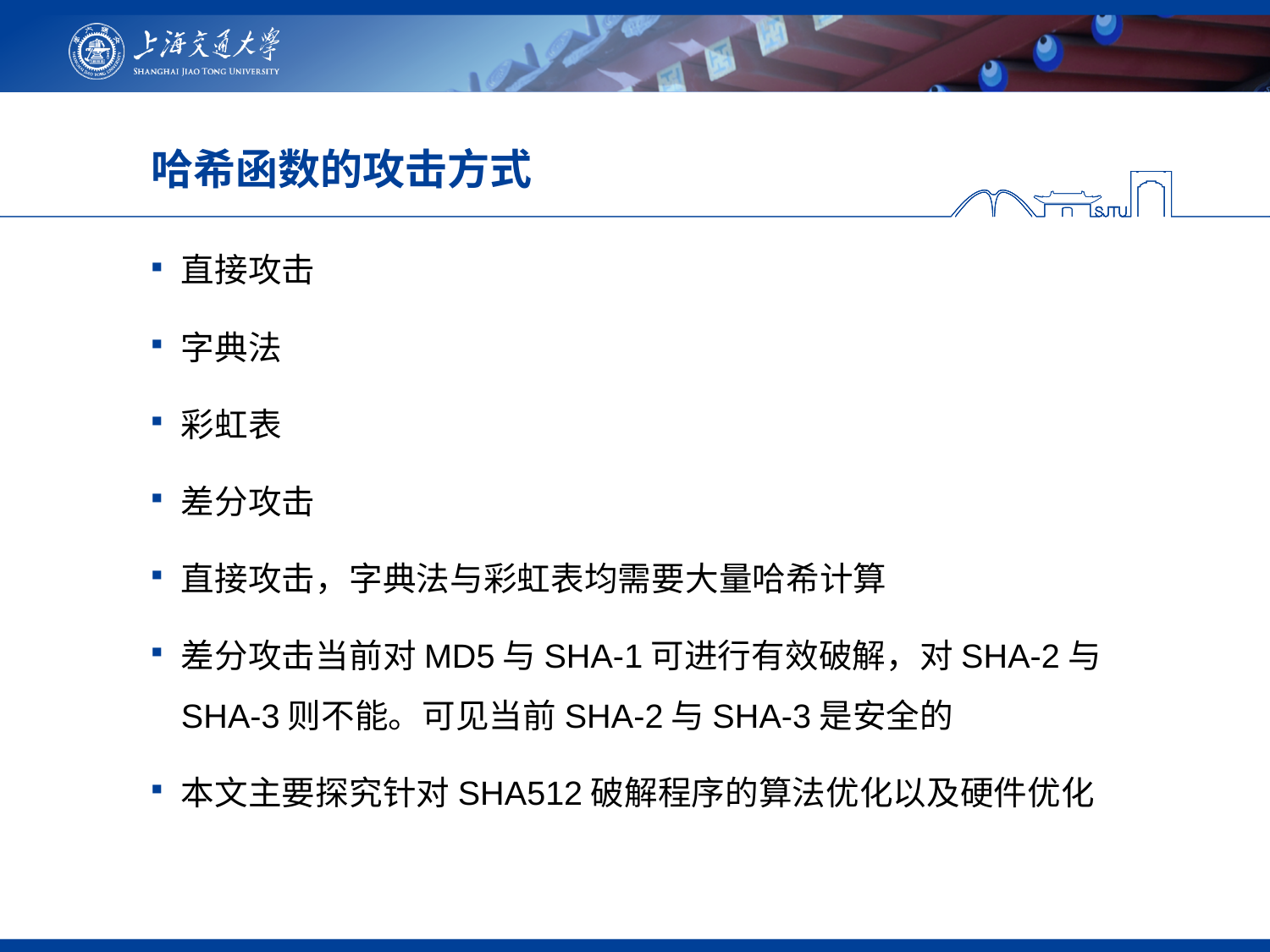

哈希函数的攻击方式
直接攻击
字典法
彩虹表
差分攻击
直接攻击，字典法与彩虹表均需要大量哈希计算
差分攻击当前对MD5与SHA-1可进行有效破解，对SHA-2与SHA-3则不能。可见当前SHA-2与SHA-3是安全的
本文主要探究针对SHA512破解程序的算法优化以及硬件优化